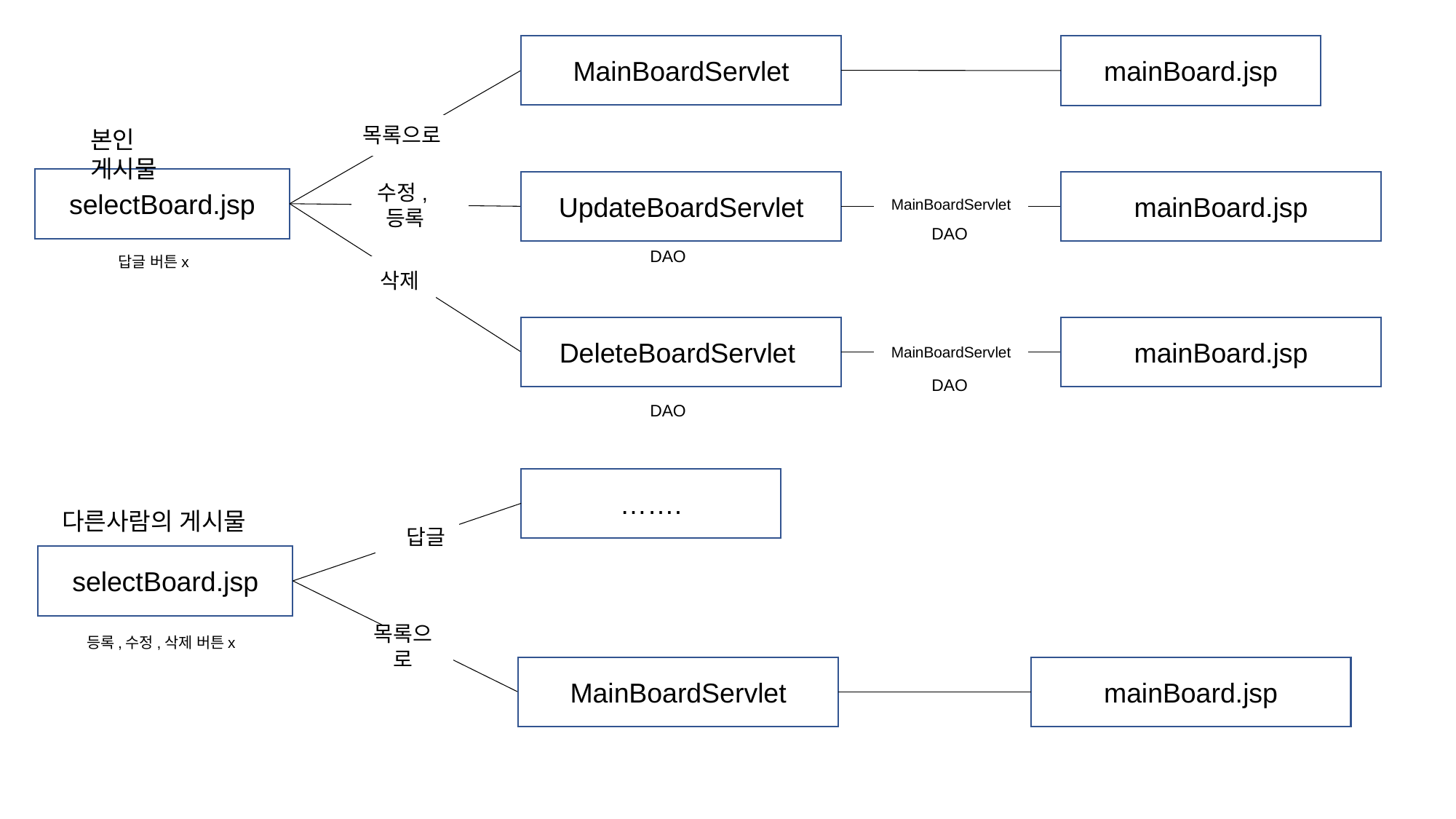

MainBoardServlet
mainBoard.jsp
목록으로
목록으로
본인 게시물
selectBoard.jsp
UpdateBoardServlet
mainBoard.jsp
MainBoardServlet
수정,등록
수정,등록
DAO
DAO
답글 버튼x
삭제
삭제
DeleteBoardServlett
mainBoard.jsp
MainBoardServlet
DAO
DAO
…….
다른사람의 게시물
답글
답글
selectBoard.jsp
목록으로
등록,수정,삭제 버튼x
MainBoardServlet
mainBoard.jsp